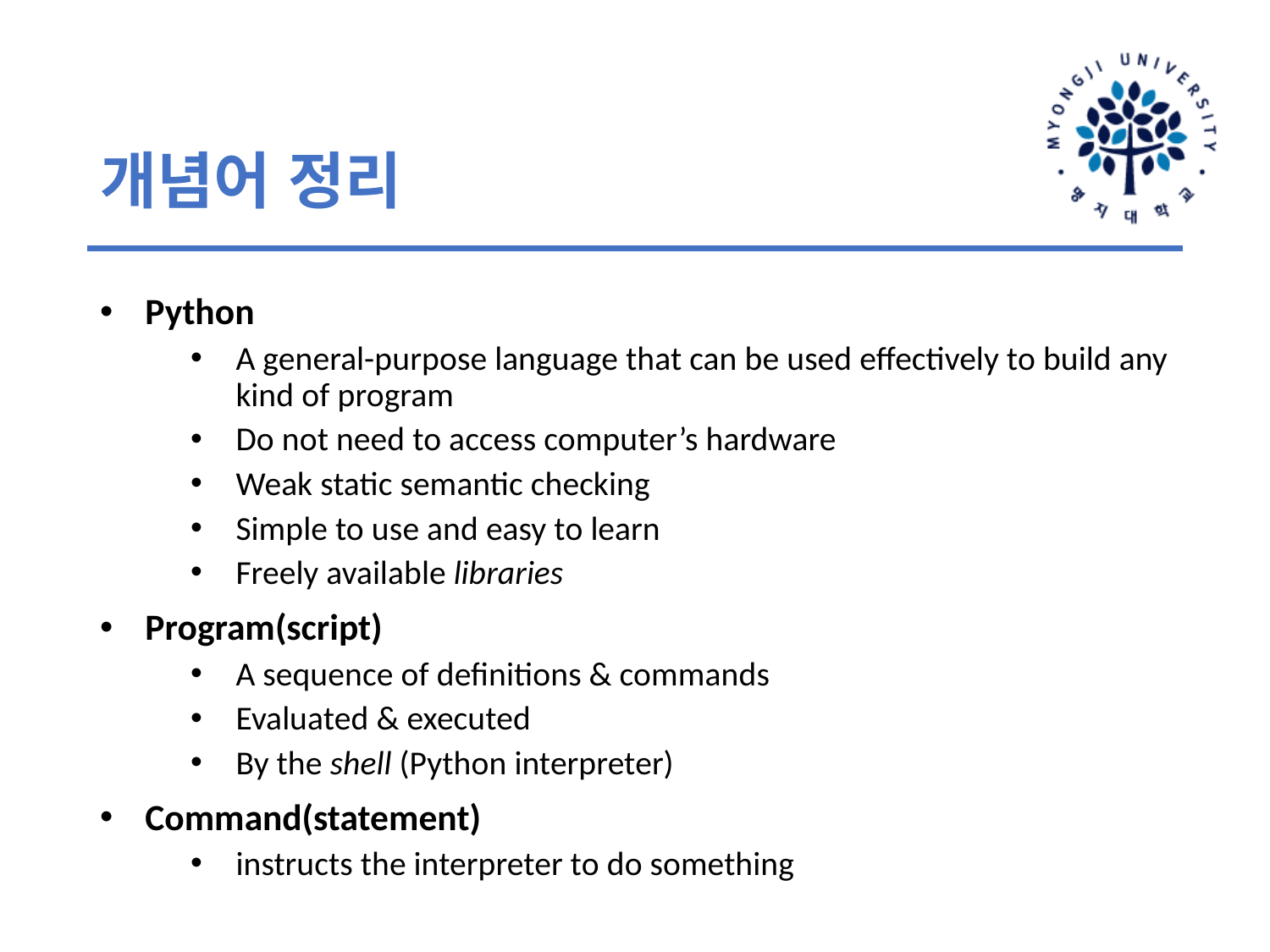

# 개념어 정리
Python
A general-purpose language that can be used effectively to build any kind of program
Do not need to access computer’s hardware
Weak static semantic checking
Simple to use and easy to learn
Freely available libraries
Program(script)
A sequence of definitions & commands
Evaluated & executed
By the shell (Python interpreter)
Command(statement)
instructs the interpreter to do something